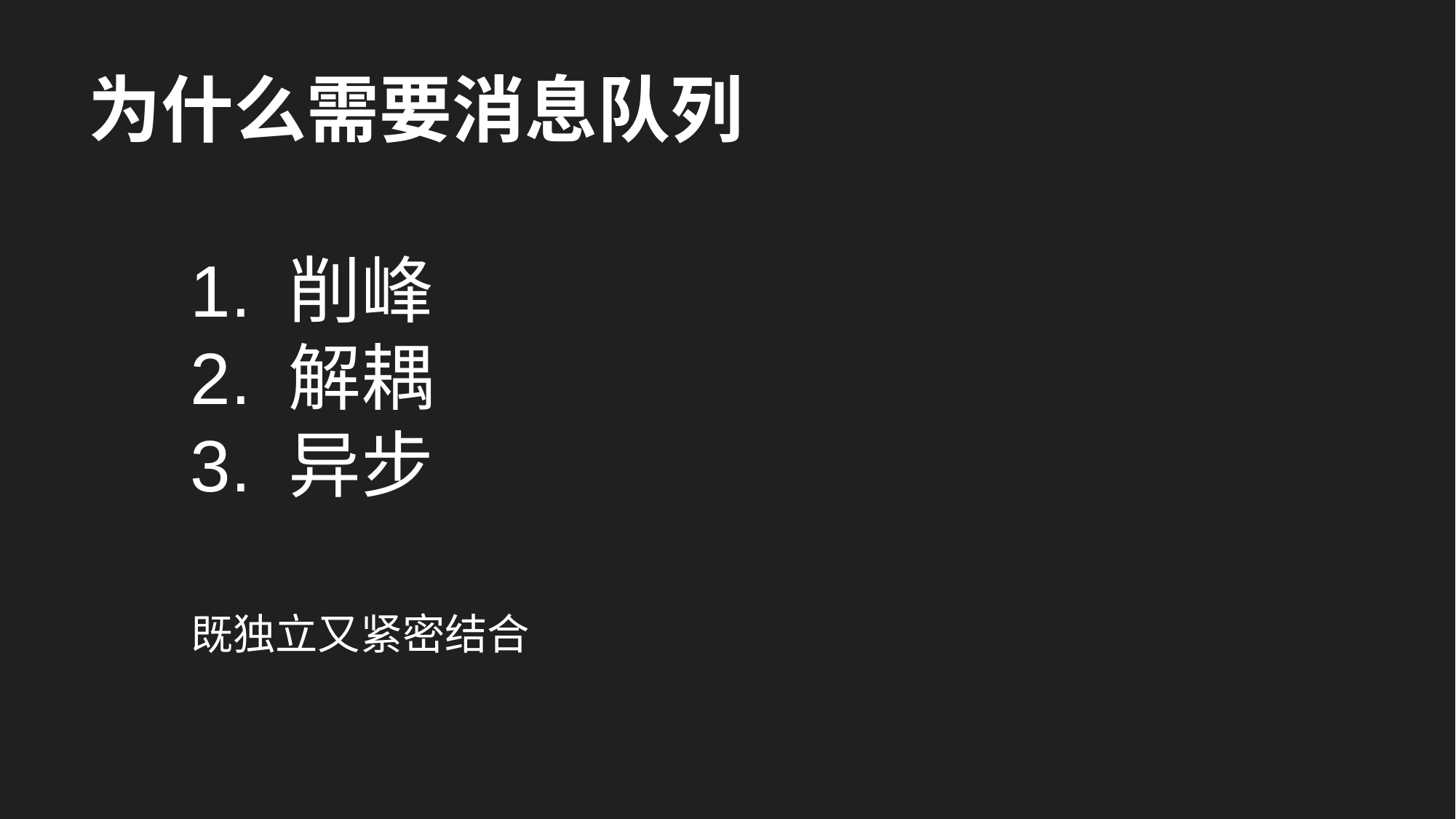

# 为什么需要消息队列
1. 削峰
2. 解耦
3. 异步
既独立又紧密结合